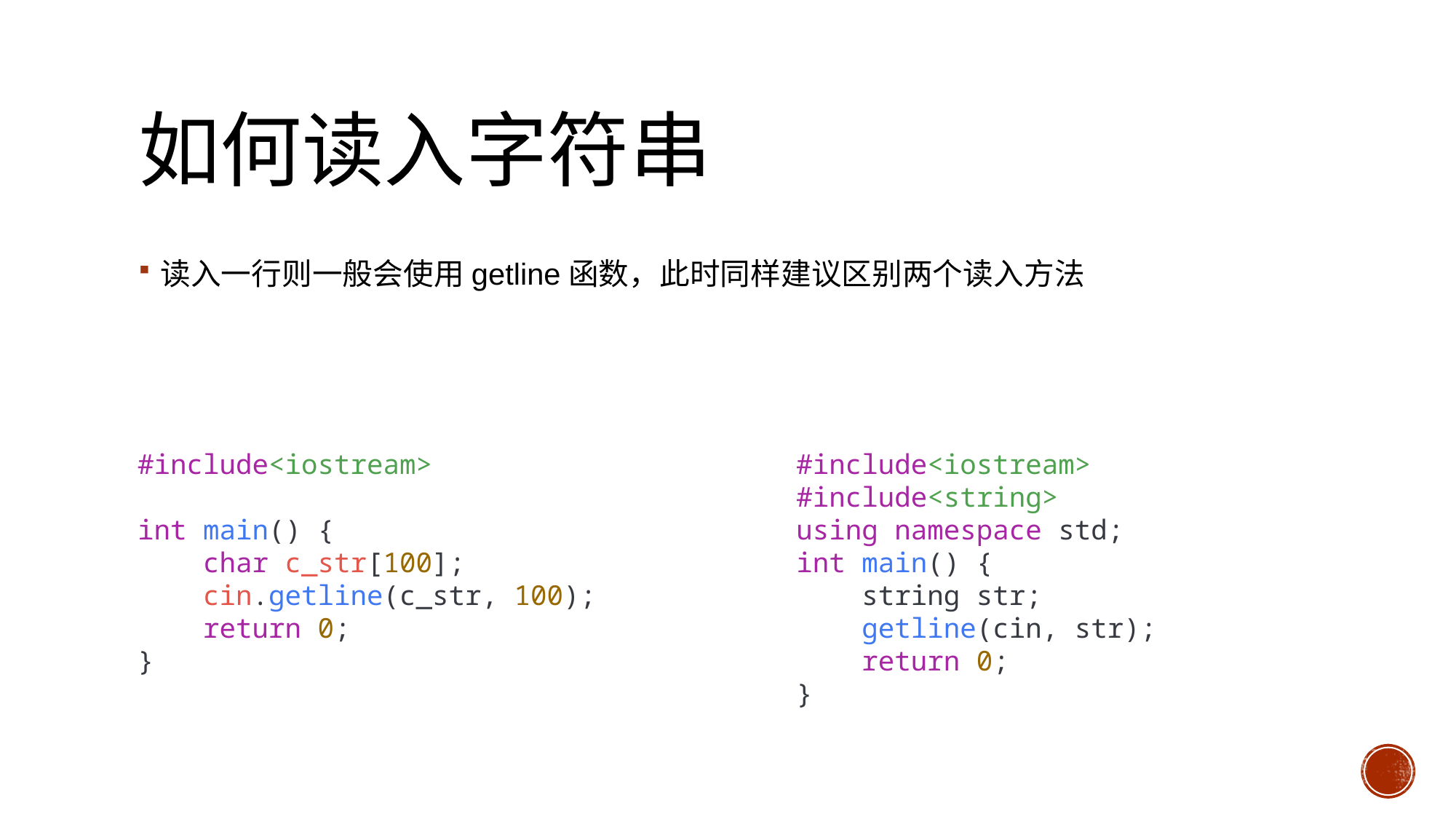

# 如何读入字符串
读入一行则一般会使用getline函数，此时同样建议区别两个读入方法
#include<iostream>
int main() {
    char c_str[100];
    cin.getline(c_str, 100);
    return 0;
}

#include<iostream>
#include<string>
using namespace std;
int main() {
    string str;
    getline(cin, str);
    return 0;
}